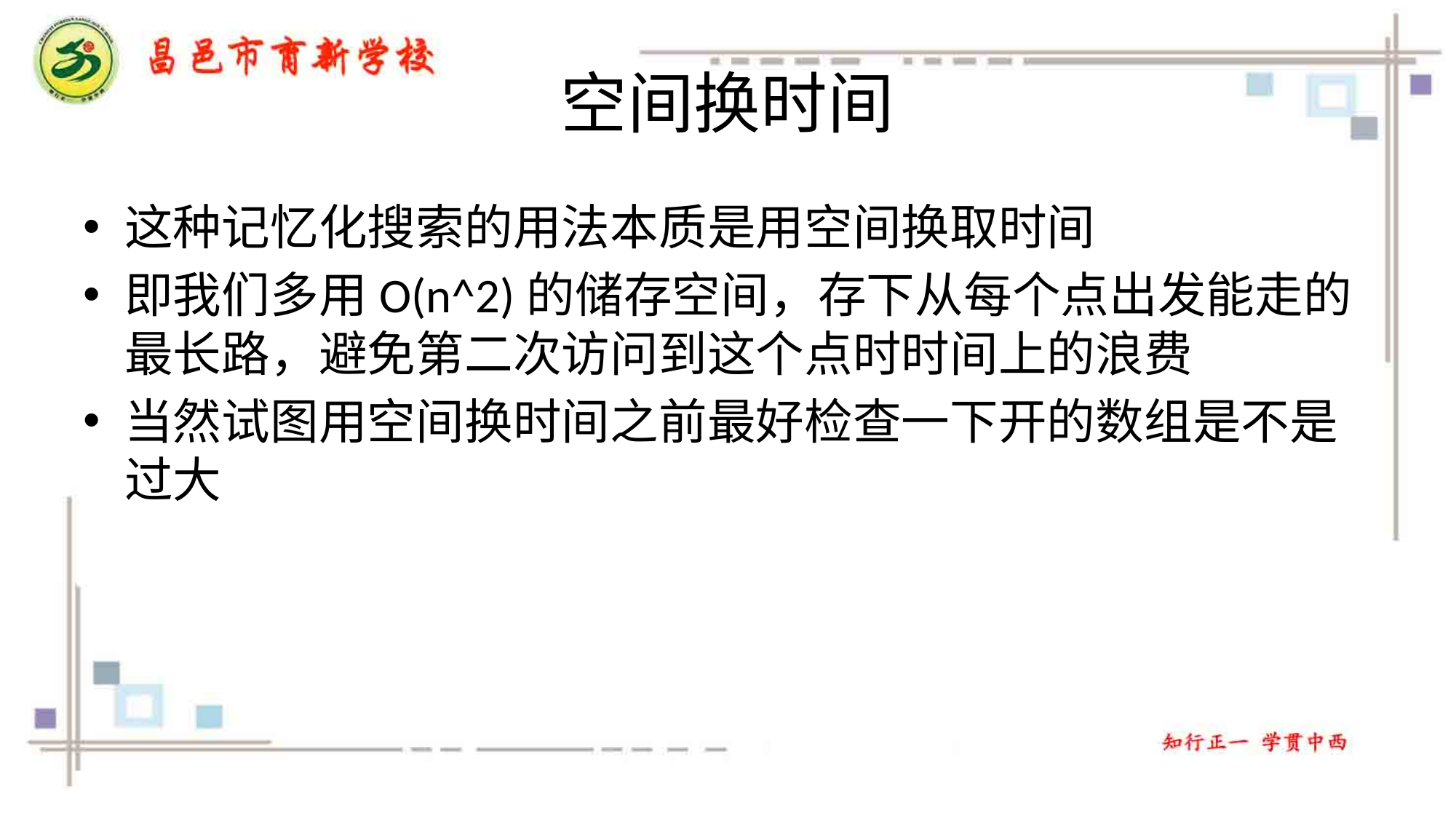

# 空间换时间
这种记忆化搜索的用法本质是用空间换取时间
即我们多用O(n^2)的储存空间，存下从每个点出发能走的最长路，避免第二次访问到这个点时时间上的浪费
当然试图用空间换时间之前最好检查一下开的数组是不是过大